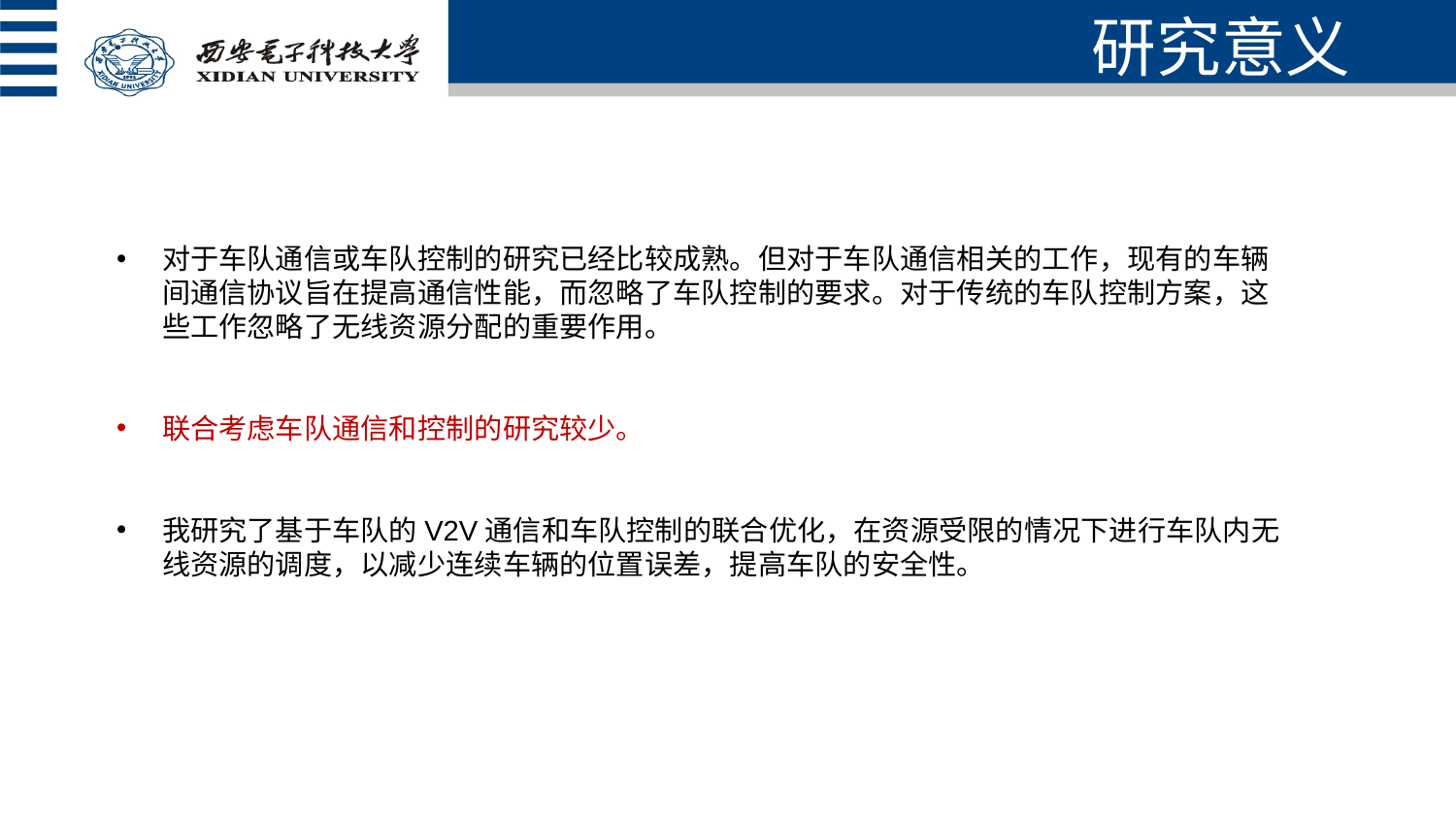

研究意义
对于车队通信或车队控制的研究已经比较成熟。但对于车队通信相关的工作，现有的车辆间通信协议旨在提高通信性能，而忽略了车队控制的要求。对于传统的车队控制方案，这些工作忽略了无线资源分配的重要作用。

联合考虑车队通信和控制的研究较少。

我研究了基于车队的V2V通信和车队控制的联合优化，在资源受限的情况下进行车队内无线资源的调度，以减少连续车辆的位置误差，提高车队的安全性。